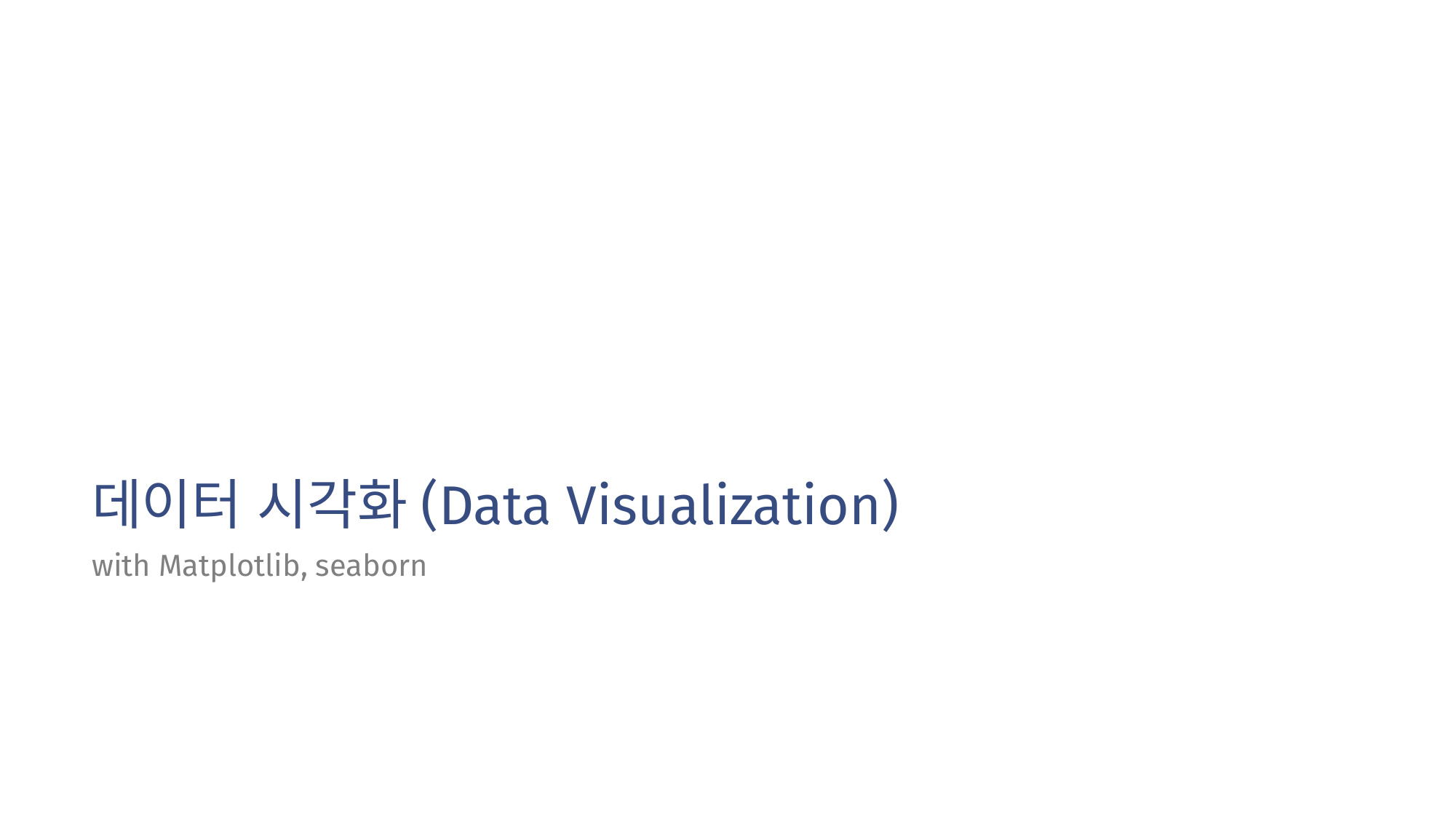

# 데이터 시각화(Data Visualization)
with Matplotlib, seaborn